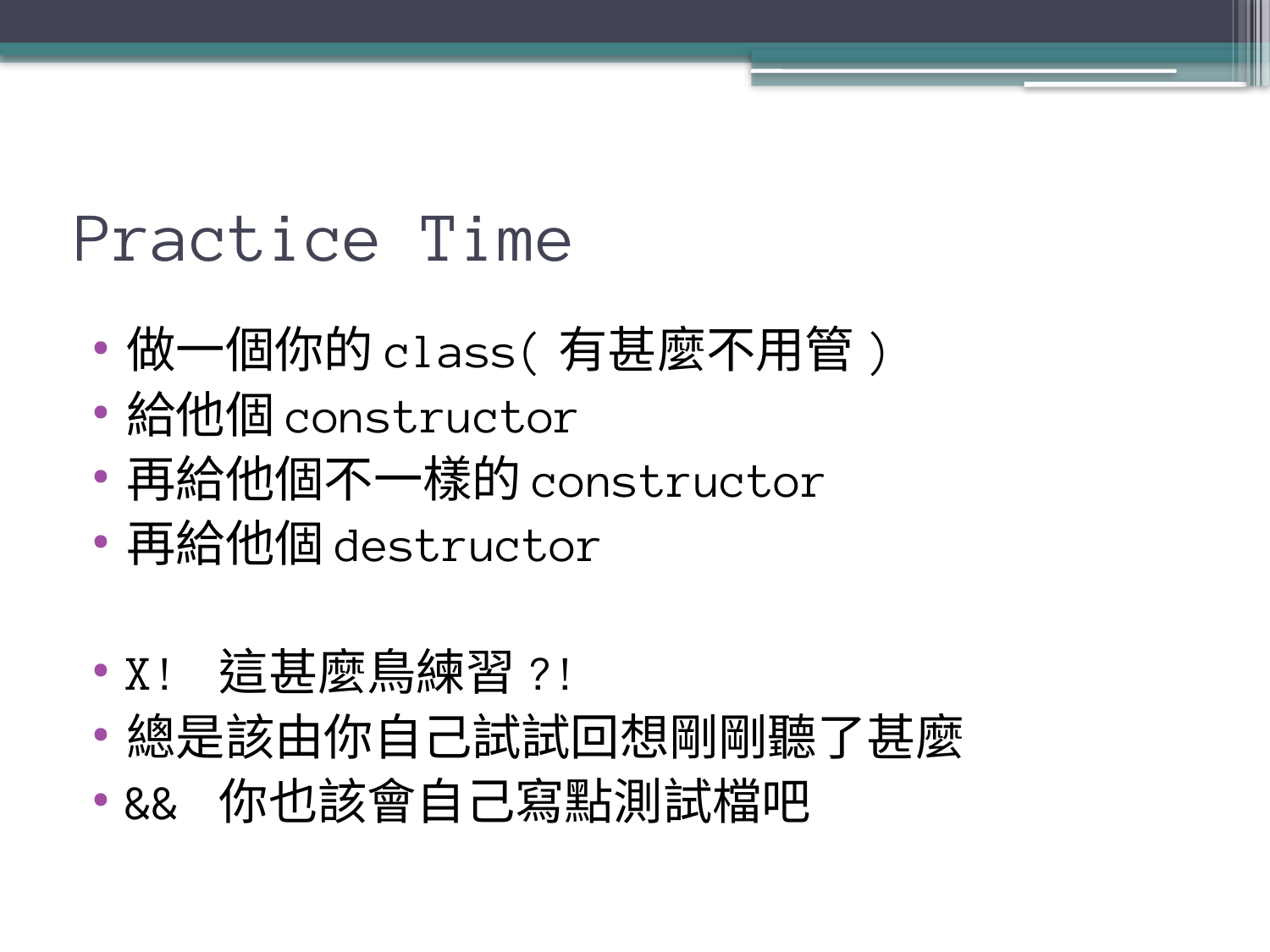

# Practice Time
做一個你的class(有甚麼不用管)
給他個constructor
再給他個不一樣的constructor
再給他個destructor

X! 這甚麼鳥練習?!
總是該由你自己試試回想剛剛聽了甚麼
&& 你也該會自己寫點測試檔吧